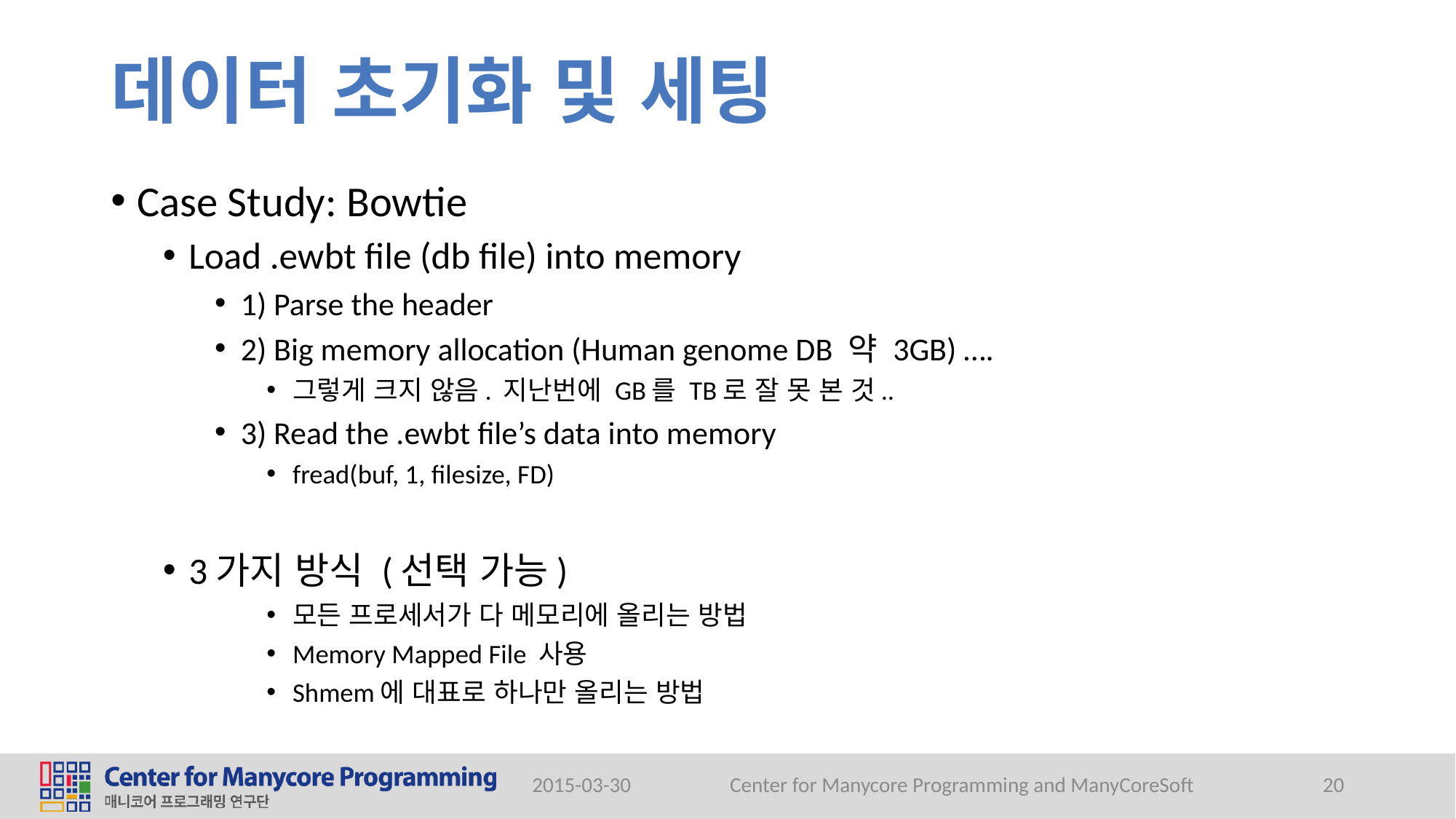

# 데이터 초기화 및 세팅
Case Study: Bowtie
Load .ewbt file (db file) into memory
1) Parse the header
2) Big memory allocation (Human genome DB 약 3GB) ….
그렇게 크지 않음. 지난번에 GB를 TB로 잘 못 본 것..
3) Read the .ewbt file’s data into memory
fread(buf, 1, filesize, FD)

3가지 방식 (선택 가능)
모든 프로세서가 다 메모리에 올리는 방법
Memory Mapped File 사용
Shmem에 대표로 하나만 올리는 방법
2015-03-30
Center for Manycore Programming and ManyCoreSoft
20